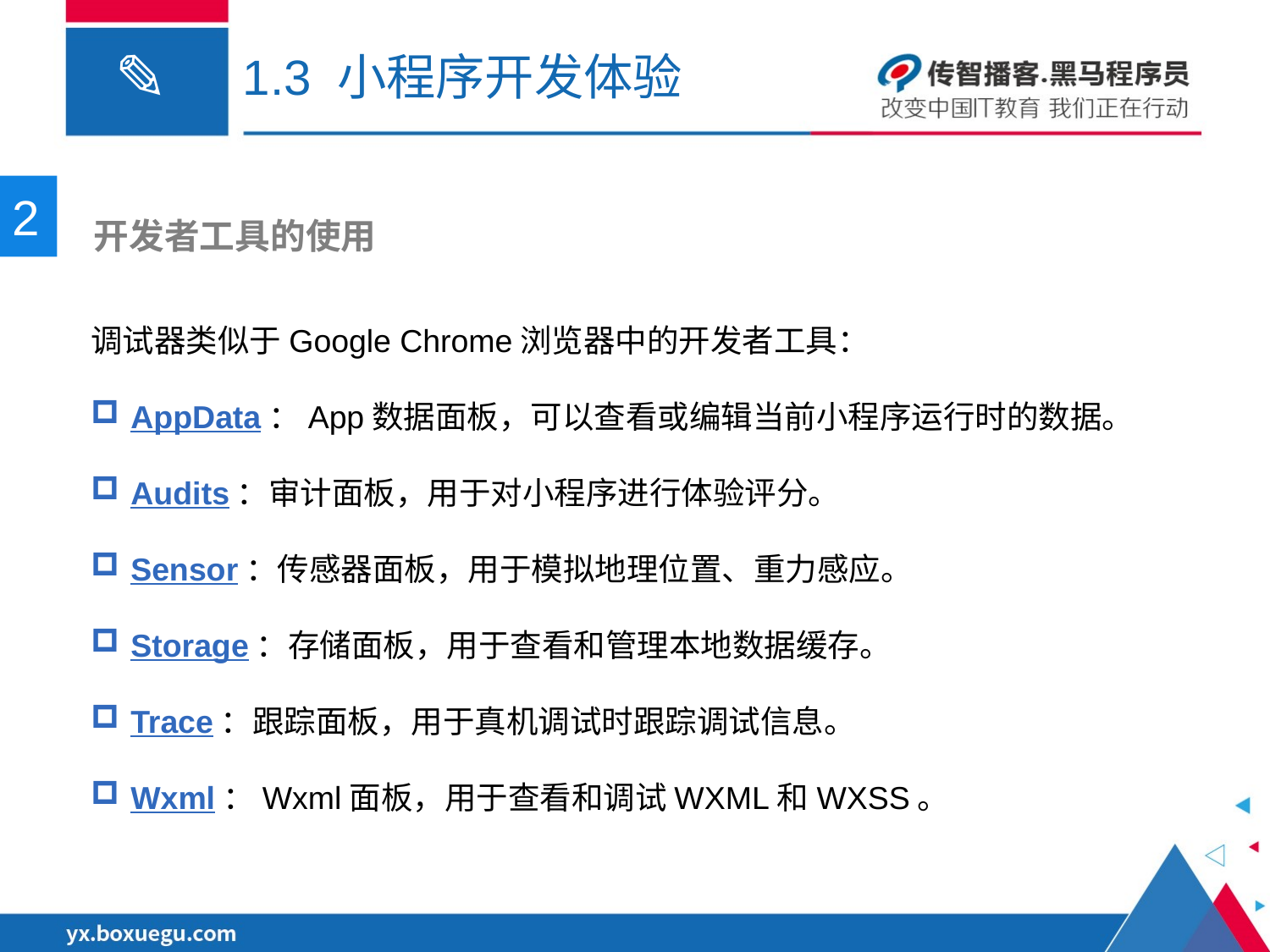

# 1.3 小程序开发体验

2
  开发者工具的使用
调试器类似于Google Chrome浏览器中的开发者工具：
AppData：App数据面板，可以查看或编辑当前小程序运行时的数据。
Audits：审计面板，用于对小程序进行体验评分。
Sensor：传感器面板，用于模拟地理位置、重力感应。
Storage：存储面板，用于查看和管理本地数据缓存。
Trace：跟踪面板，用于真机调试时跟踪调试信息。
Wxml：Wxml面板，用于查看和调试WXML和WXSS。